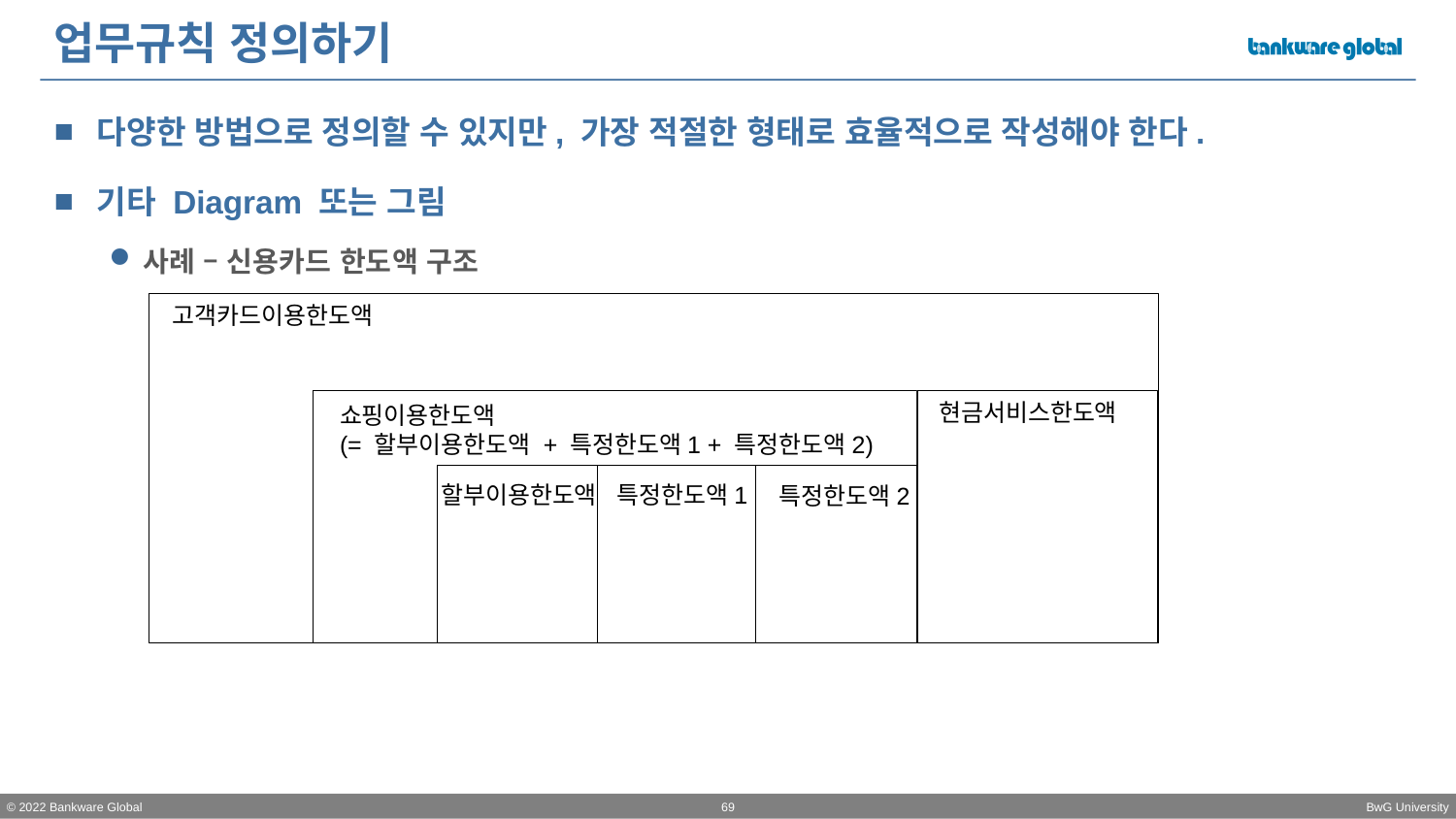

# 업무규칙 정의하기
다양한 방법으로 정의할 수 있지만, 가장 적절한 형태로 효율적으로 작성해야 한다.
기타 Diagram 또는 그림
사례 – 신용카드 한도액 구조

고객카드이용한도액

현금서비스한도액

쇼핑이용한도액
(= 할부이용한도액 + 특정한도액1 + 특정한도액2)

할부이용한도액
특정한도액1
특정한도액2
69